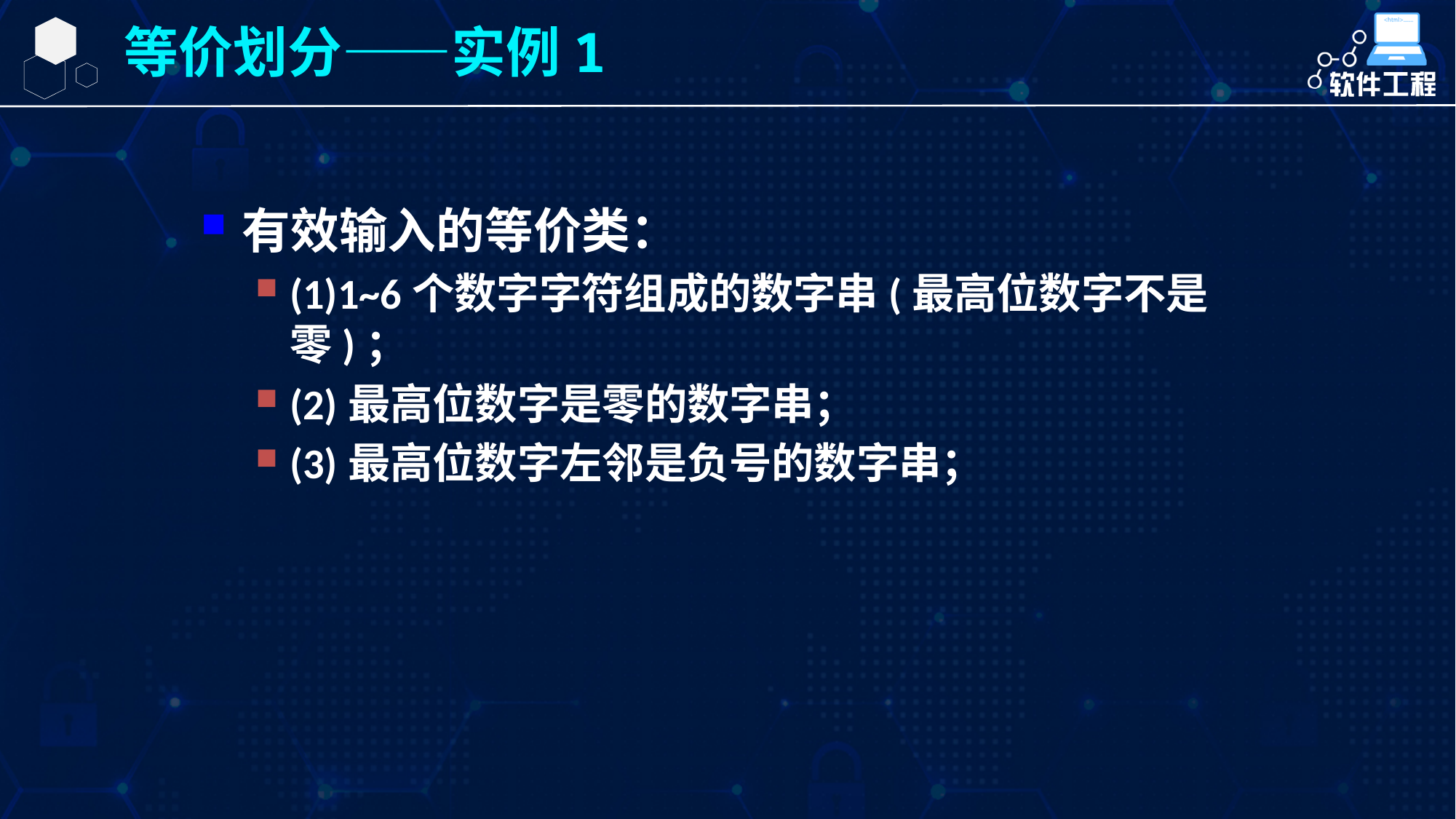

等价划分——实例1
有效输入的等价类：
(1)1~6个数字字符组成的数字串(最高位数字不是零)；
(2)最高位数字是零的数字串；
(3)最高位数字左邻是负号的数字串；